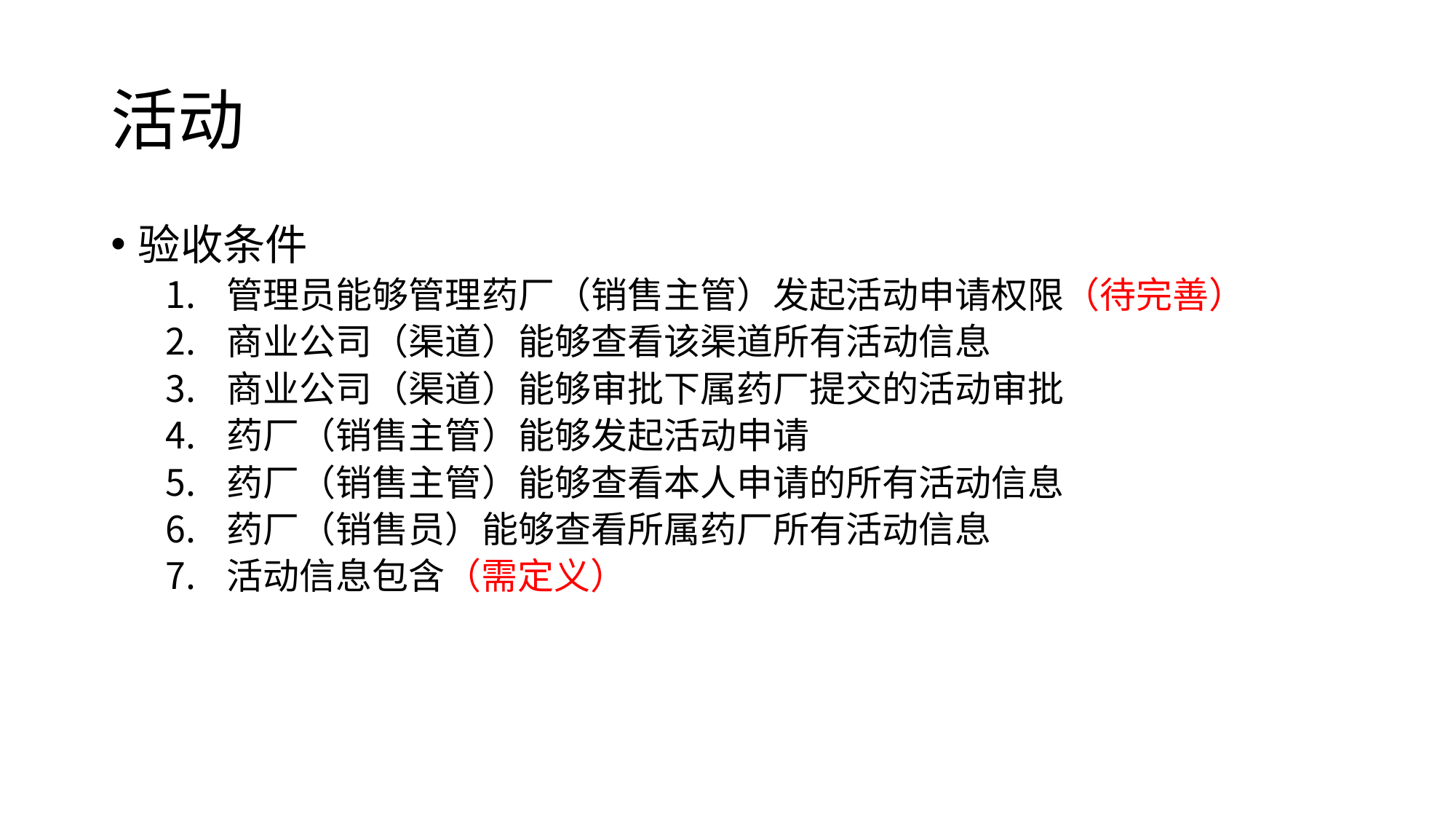

# 活动
验收条件
管理员能够管理药厂（销售主管）发起活动申请权限（待完善）
商业公司（渠道）能够查看该渠道所有活动信息
商业公司（渠道）能够审批下属药厂提交的活动审批
药厂（销售主管）能够发起活动申请
药厂（销售主管）能够查看本人申请的所有活动信息
药厂（销售员）能够查看所属药厂所有活动信息
活动信息包含（需定义）